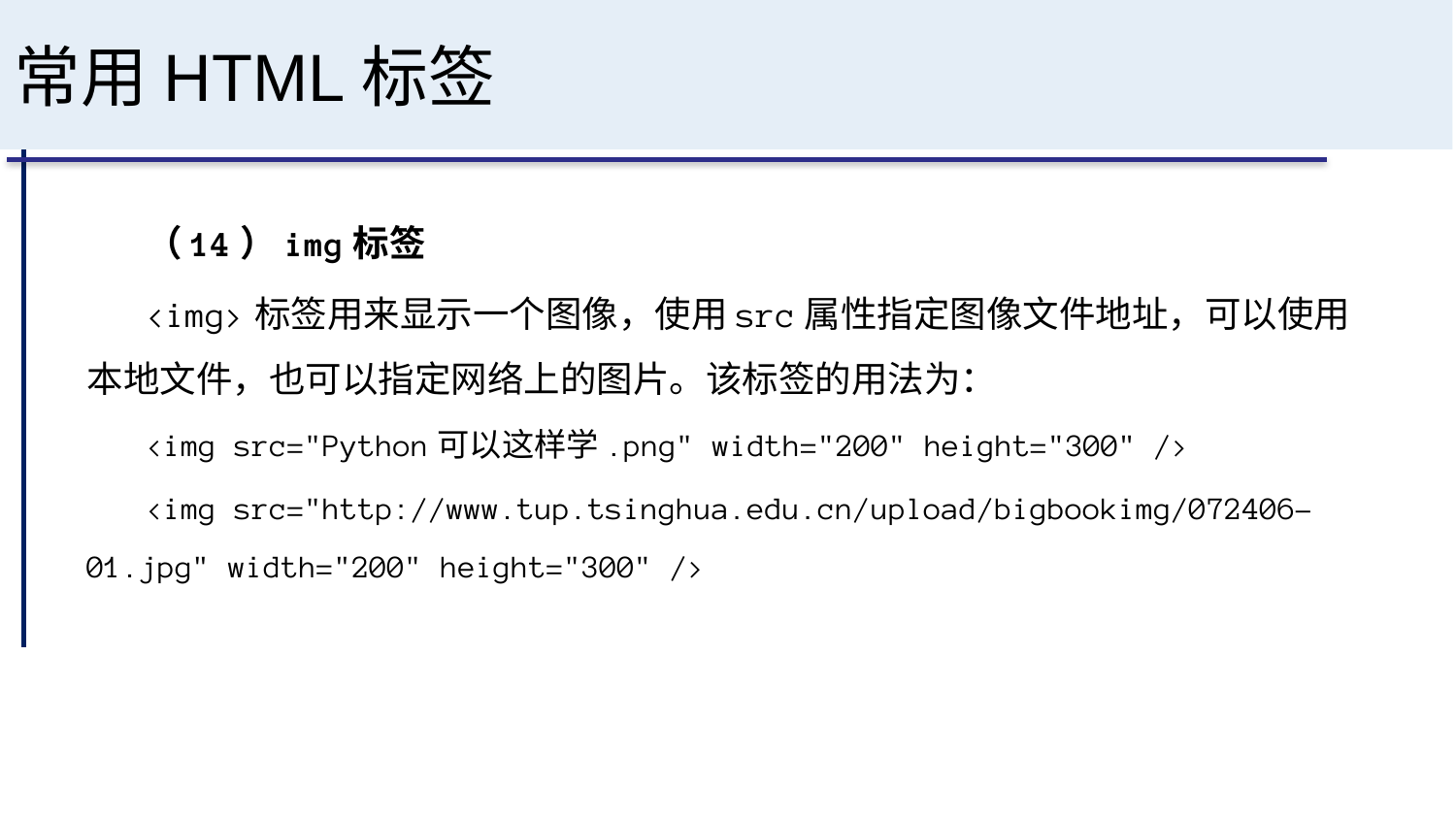

# 常用HTML标签
（14）img标签
<img>标签用来显示一个图像，使用src属性指定图像文件地址，可以使用本地文件，也可以指定网络上的图片。该标签的用法为：
<img src="Python可以这样学.png" width="200" height="300" />
<img src="http://www.tup.tsinghua.edu.cn/upload/bigbookimg/072406-01.jpg" width="200" height="300" />